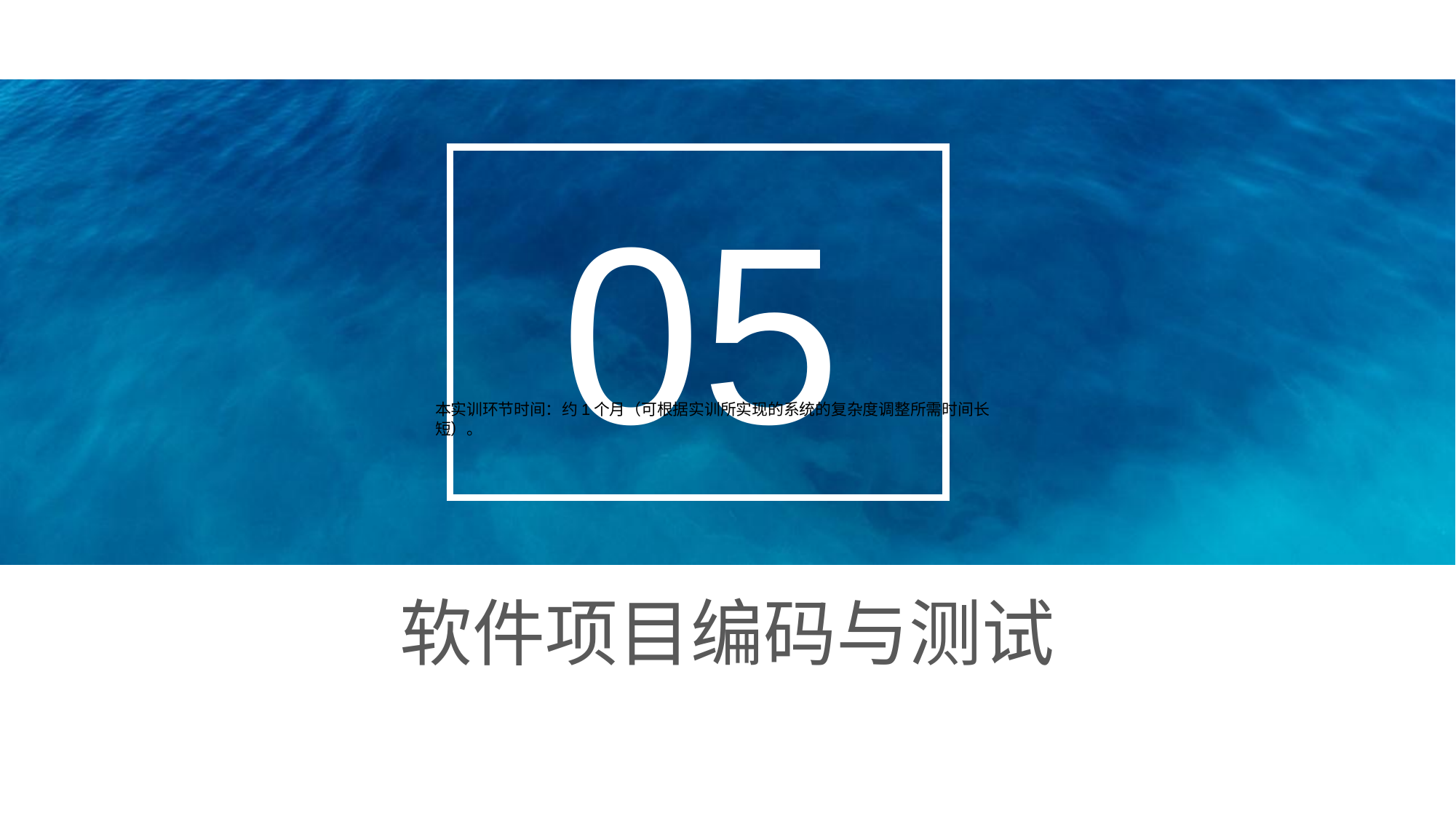

05
本实训环节时间：约1个月（可根据实训所实现的系统的复杂度调整所需时间长短）。
软件项目编码与测试